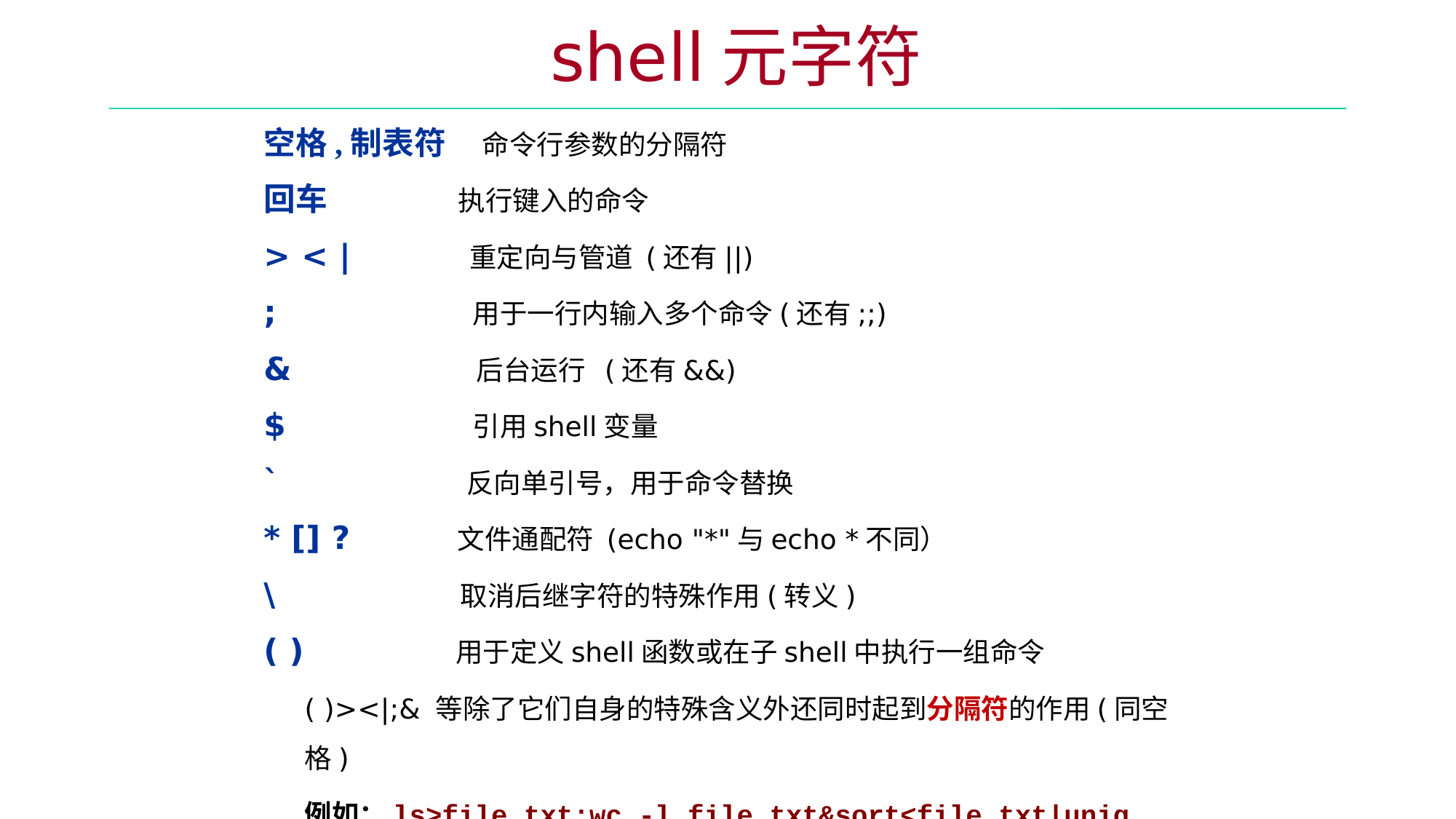

shell元字符
空格,制表符     命令行参数的分隔符
回车                  执行键入的命令
> < |          重定向与管道 (还有||)
;                 用于一行内输入多个命令(还有;;)
&                后台运行  (还有&&)
$                      引用shell变量
`                      反向单引号，用于命令替换
* [] ?         文件通配符 (echo "*"与echo *不同）
\                取消后继字符的特殊作用(转义)
( )                  用于定义shell函数或在子shell中执行一组命令
( )><|;& 等除了它们自身的特殊含义外还同时起到分隔符的作用(同空格)
例如：ls>file.txt;wc -l file.txt&sort<file.txt|uniq